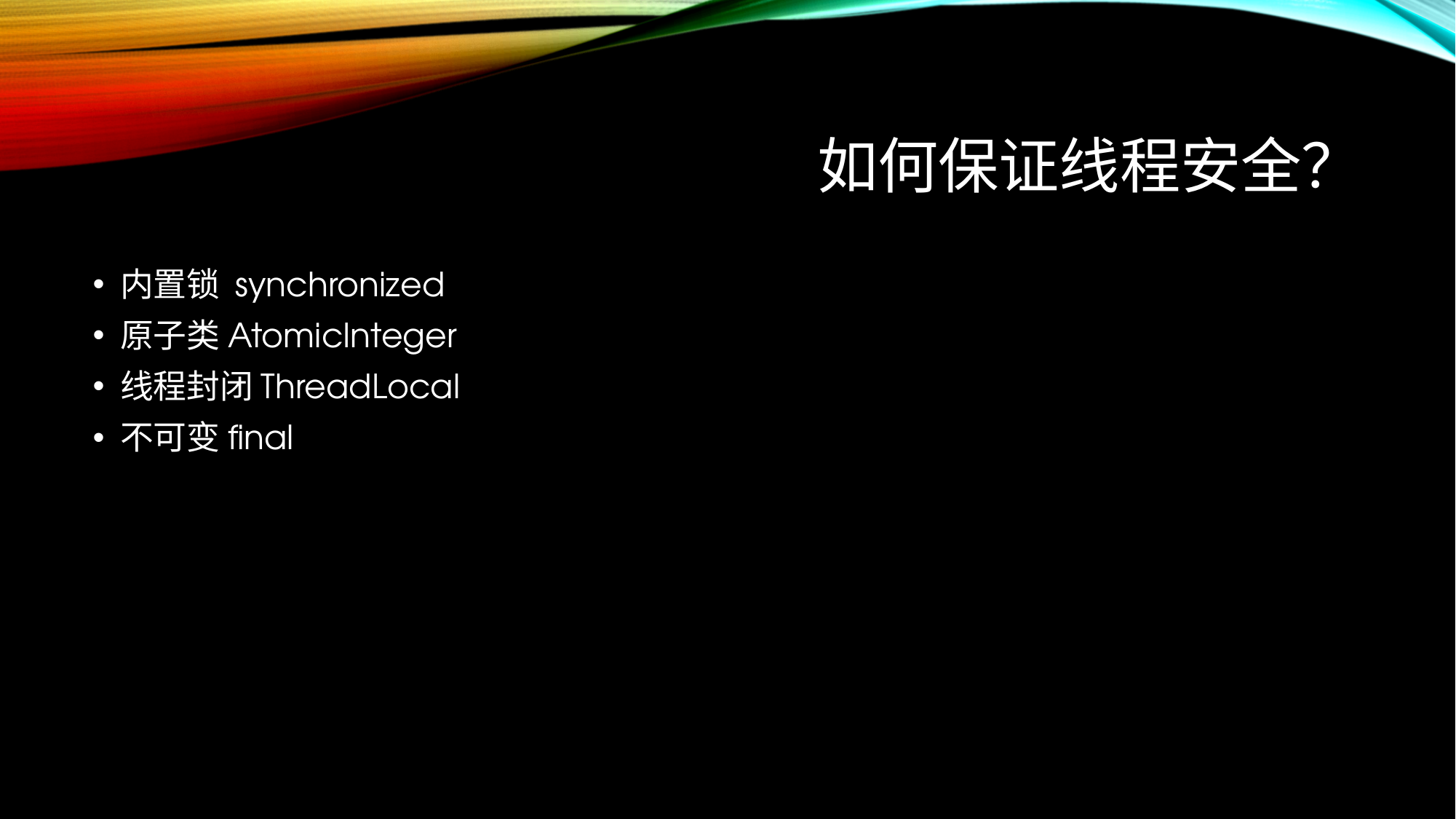

# 如何保证线程安全？
内置锁 synchronized
原子类AtomicInteger
线程封闭ThreadLocal
不可变final